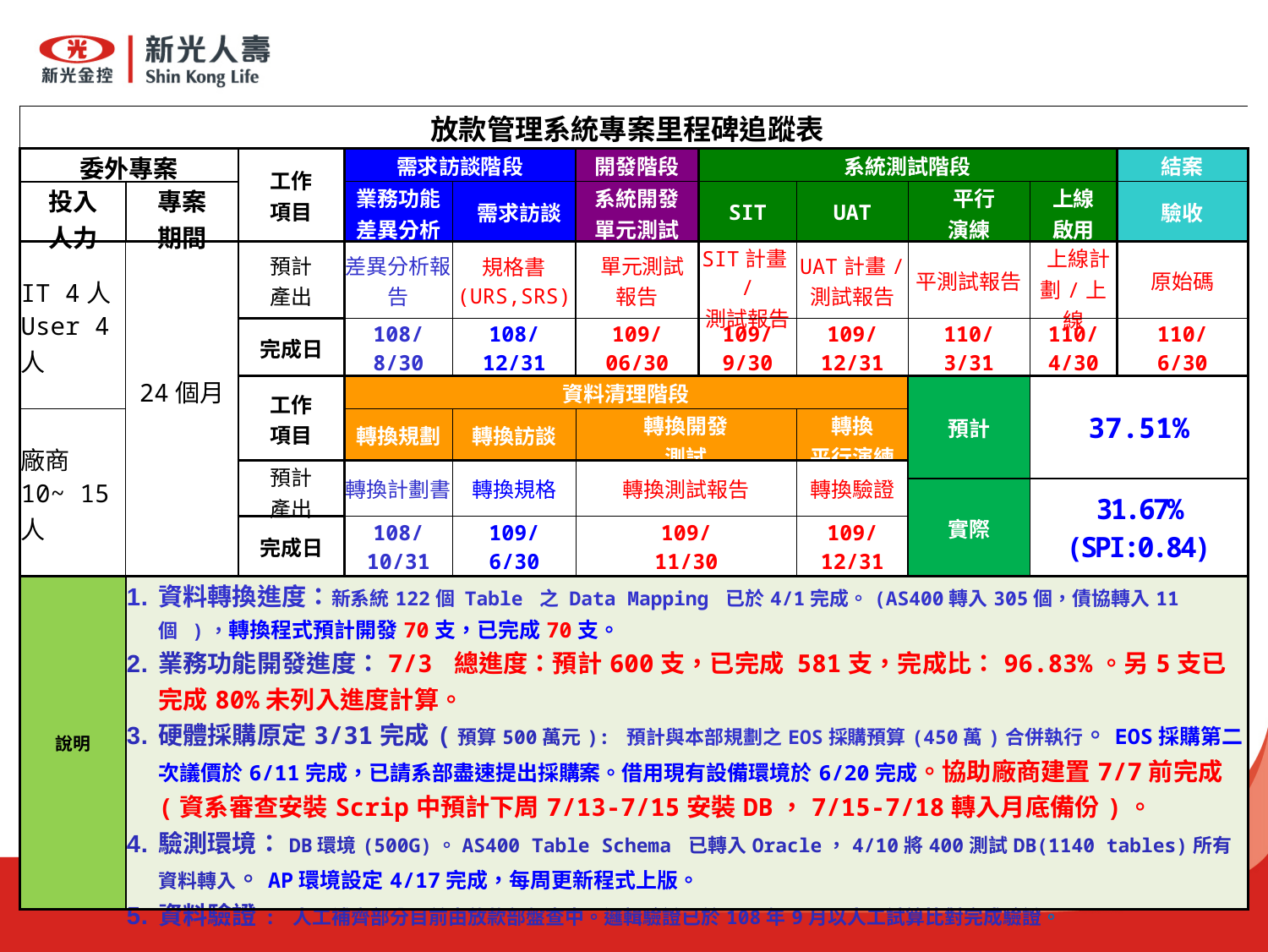

| 放款管理系統專案里程碑追蹤表 |  |  |  |  |  |  |  |  |  |  |
| --- | --- | --- | --- | --- | --- | --- | --- | --- | --- | --- |
| 委外專案 |  | 工作 項目 | 需求訪談階段 |  | 開發階段 | 系統測試階段 |  |  |  | 結案 |
| 投入 人力 | 專案 期間 |  | 業務功能 差異分析 | 需求訪談 | 系統開發 單元測試 | SIT | UAT | 平行 演練 | 上線 啟用 | 驗收 |
| IT 4人 User 4人 | 24個月 | 預計 產出 | 差異分析報告 | 規格書 (URS,SRS) | 單元測試 報告 | SIT計畫/ 測試報告 | UAT計畫/ 測試報告 | 平測試報告 | 上線計劃/上線 | 原始碼 |
|  |  | 完成日 | 108/ 8/30 | 108/ 12/31 | 109/ 06/30 | 109/ 9/30 | 109/ 12/31 | 110/ 3/31 | 110/ 4/30 | 110/ 6/30 |
|  |  | 工作 項目 | 資料清理階段 |  |  |  |  | 預計 | 37.51% |  |
| 廠商 10~ 15人 |  |  | 轉換規劃 | 轉換訪談 | 轉換開發 測試 |  | 轉換 平行演練 |  |  |  |
|  |  | 預計 產出 | 轉換計劃書 | 轉換規格 | 轉換測試報告 |  | 轉換驗證 |  |  |  |
|  |  |  |  |  |  |  |  | 實際 | 31.67%(SPI:0.84) |  |
|  |  | 完成日 | 108/ 10/31 | 109/ 6/30 | 109/ 11/30 |  | 109/ 12/31 |  |  |  |
| 說明 | 資料轉換進度：新系統122個 Table 之 Data Mapping 已於4/1完成。(AS400轉入305個，債協轉入11個 )，轉換程式預計開發70支，已完成70支。 業務功能開發進度：7/3 總進度：預計600支，已完成 581支，完成比：96.83%。另5支已完成80%未列入進度計算。 硬體採購原定3/31完成(預算500萬元): 預計與本部規劃之EOS採購預算(450萬)合併執行。EOS採購第二次議價於6/11完成，已請系部盡速提出採購案。借用現有設備環境於6/20完成。協助廠商建置7/7前完成(資系審查安裝Scrip中預計下周7/13-7/15安裝DB，7/15-7/18轉入月底備份)。 驗測環境：DB環境(500G)。AS400 Table Schema 已轉入Oracle，4/10將400測試DB(1140 tables)所有資料轉入。AP環境設定4/17完成，每周更新程式上版。 資料驗證: 人工補齊部分目前由放款部盤查中。邏輯驗證已於108年9月以人工試算比對完成驗證。 |  |  |  |  |  |  |  |  |  |